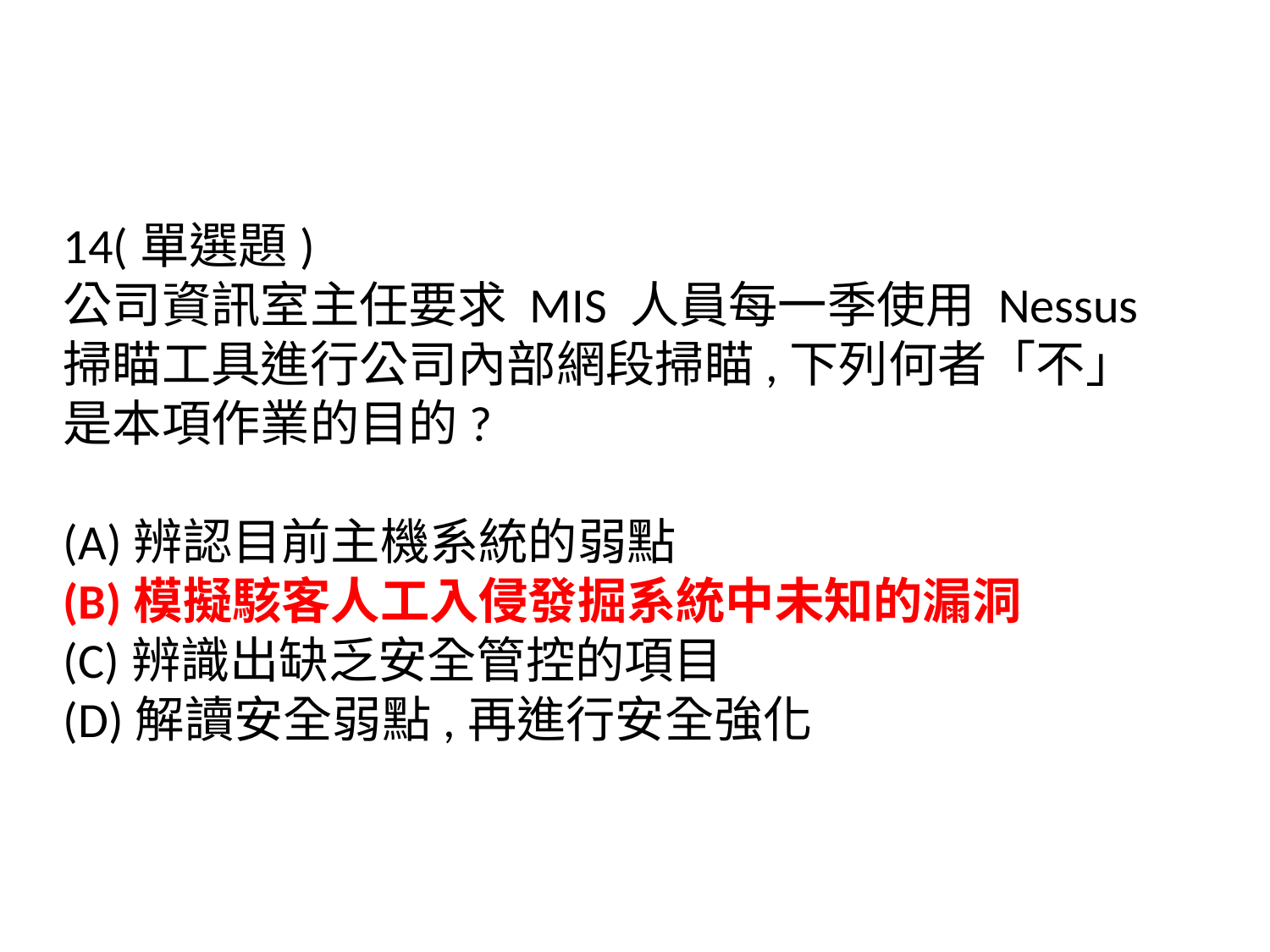

14(單選題)
公司資訊室主任要求 MIS 人員每一季使用 Nessus 掃瞄工具進行公司內部網段掃瞄,下列何者「不」是本項作業的目的?

(A)辨認目前主機系統的弱點
(B)模擬駭客人工入侵發掘系統中未知的漏洞
(C)辨識出缺乏安全管控的項目
(D)解讀安全弱點,再進行安全強化